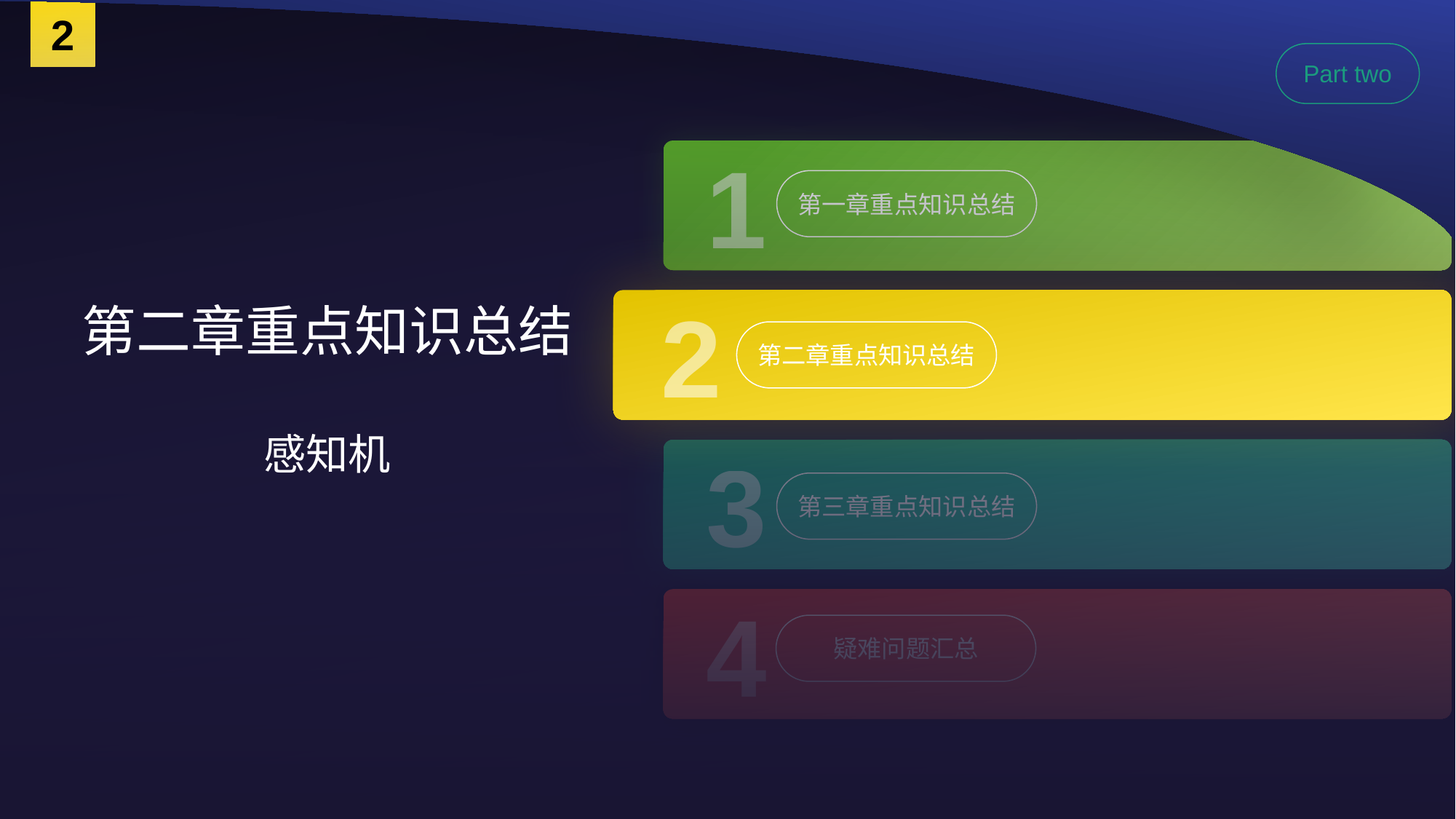

2

Part two
1

第一章重点知识总结
2
第二章重点知识总结

第二章重点知识总结
感知机
3

第三章重点知识总结
4

疑难问题汇总